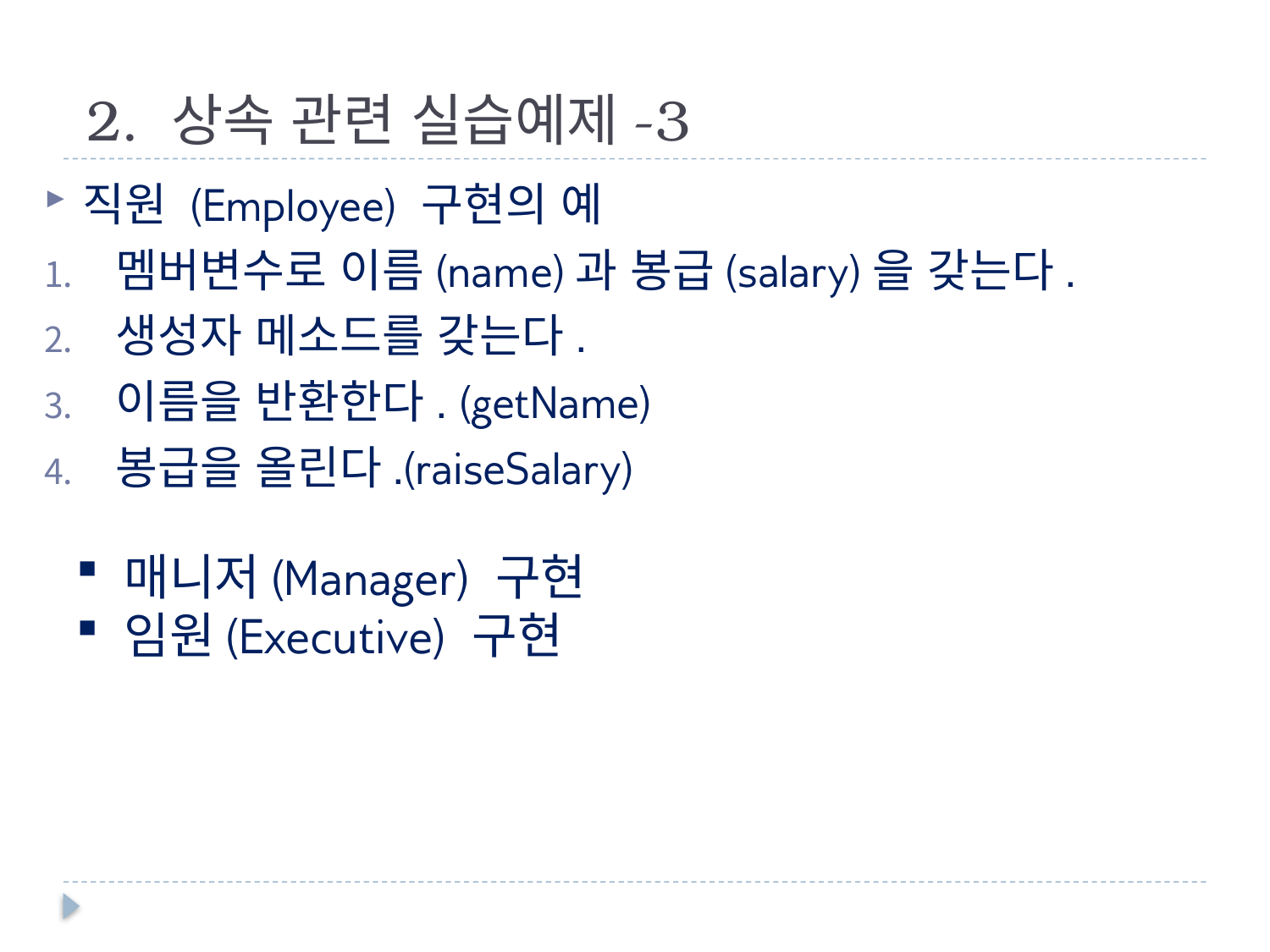

# 2. 상속 관련 실습예제-3
직원 (Employee) 구현의 예
멤버변수로 이름(name)과 봉급(salary)을 갖는다.
생성자 메소드를 갖는다.
이름을 반환한다. (getName)
봉급을 올린다.(raiseSalary)

 매니저(Manager) 구현
 임원(Executive) 구현